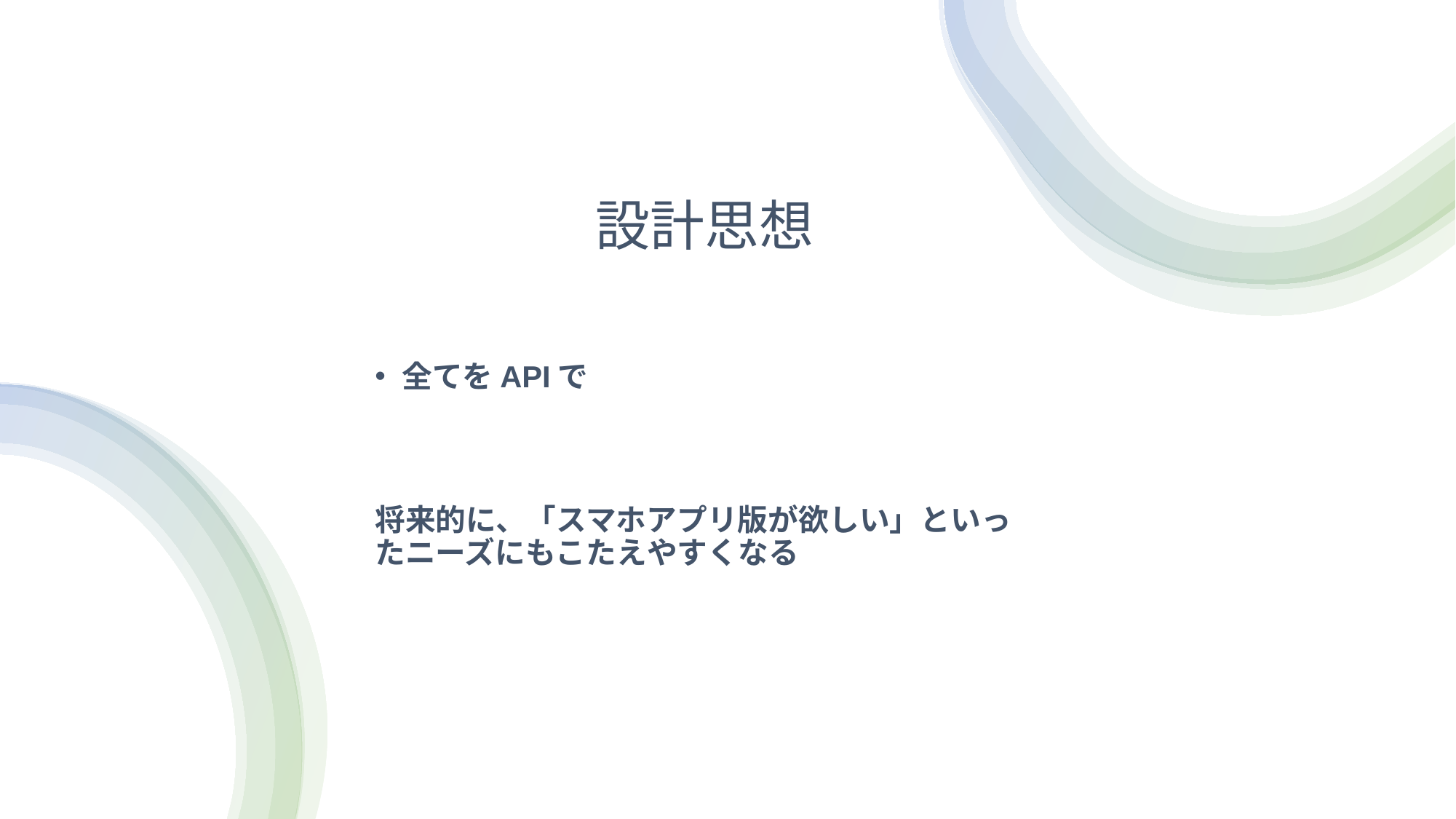

# 設計思想
全てをAPIで

将来的に、「スマホアプリ版が欲しい」といったニーズにもこたえやすくなる